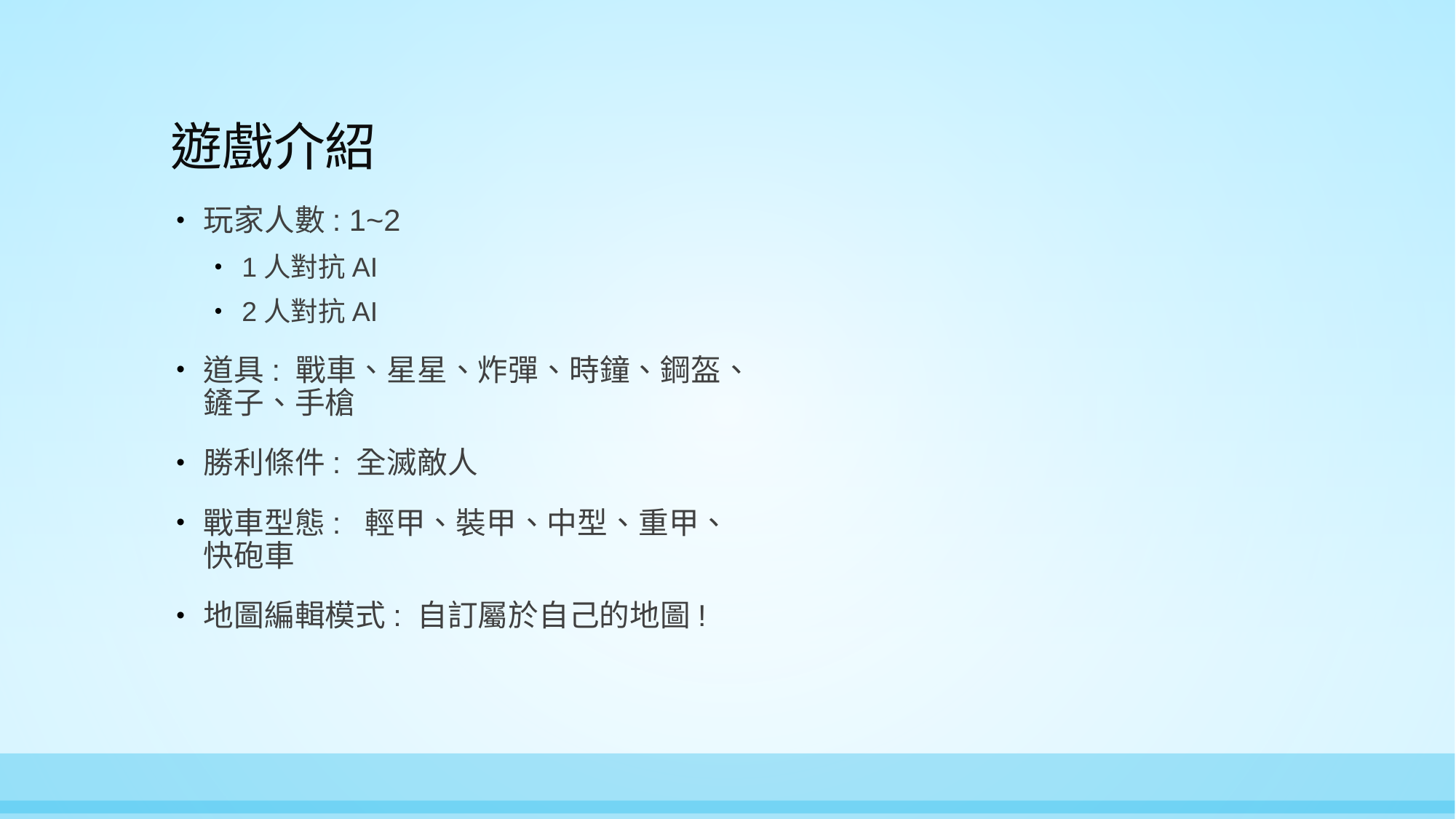

# 遊戲介紹
玩家人數: 1~2
1人對抗AI
2人對抗AI
道具: 戰車、星星、炸彈、時鐘、鋼盔、鏟子、手槍
勝利條件: 全滅敵人
戰車型態:  輕甲、裝甲、中型、重甲、快砲車
地圖編輯模式: 自訂屬於自己的地圖!